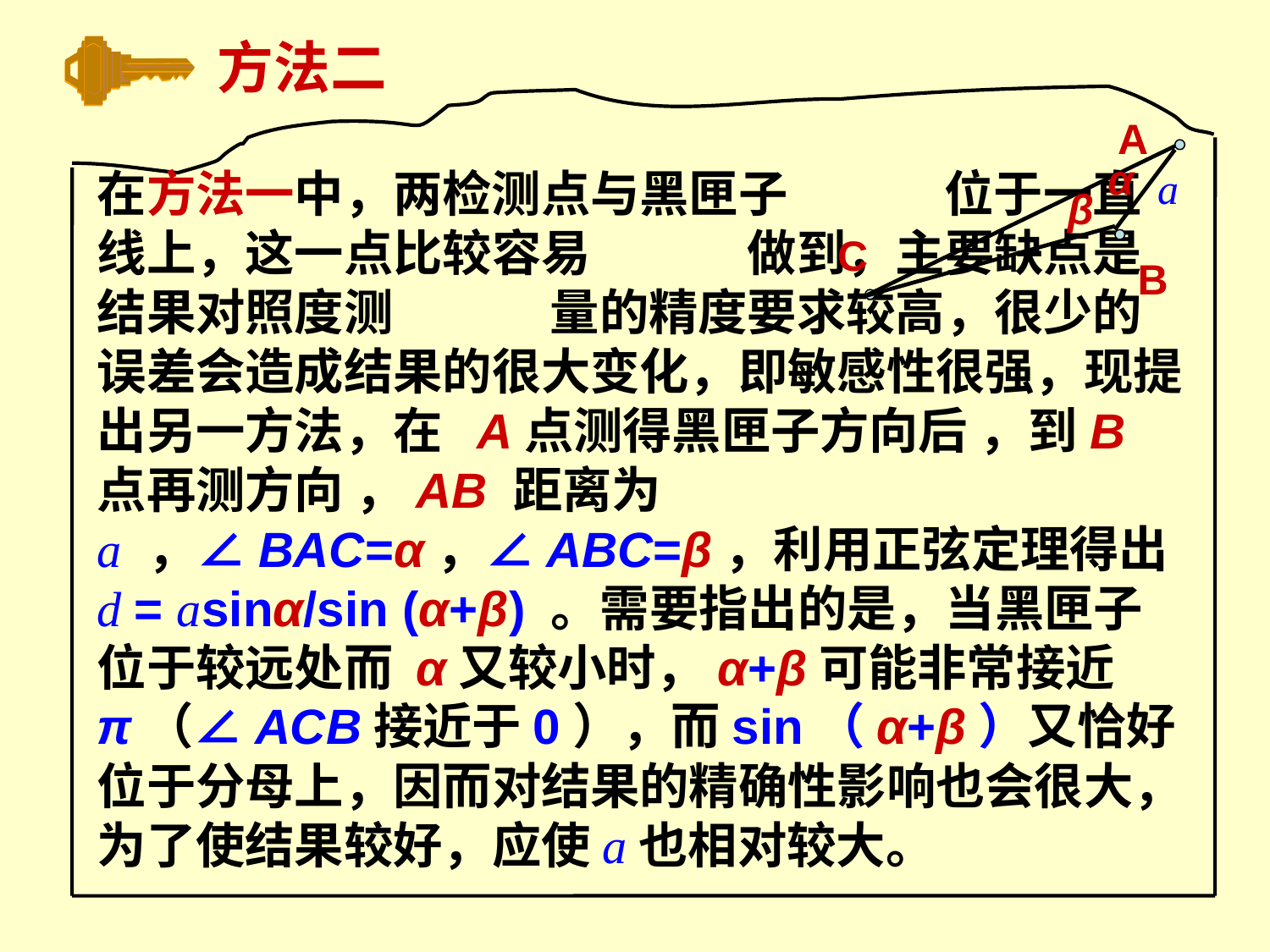

方法二

A

α
a
β
C
B

在方法一中，两检测点与黑匣子              位于一直线上，这一点比较容易              做到，主要缺点是结果对照度测              量的精度要求较高，很少的误差会造成结果的很大变化，即敏感性很强，现提出另一方法，在  A点测得黑匣子方向后 ，到B点再测方向 ，AB 距离为a ，∠BAC=α，∠ABC=β，利用正弦定理得出 d = asinα/sin (α+β) 。需要指出的是，当黑匣子位于较远处而 α又较小时，α+β可能非常接近π（∠ACB接近于0），而sin（α+β）又恰好位于分母上，因而对结果的精确性影响也会很大，为了使结果较好，应使a也相对较大。